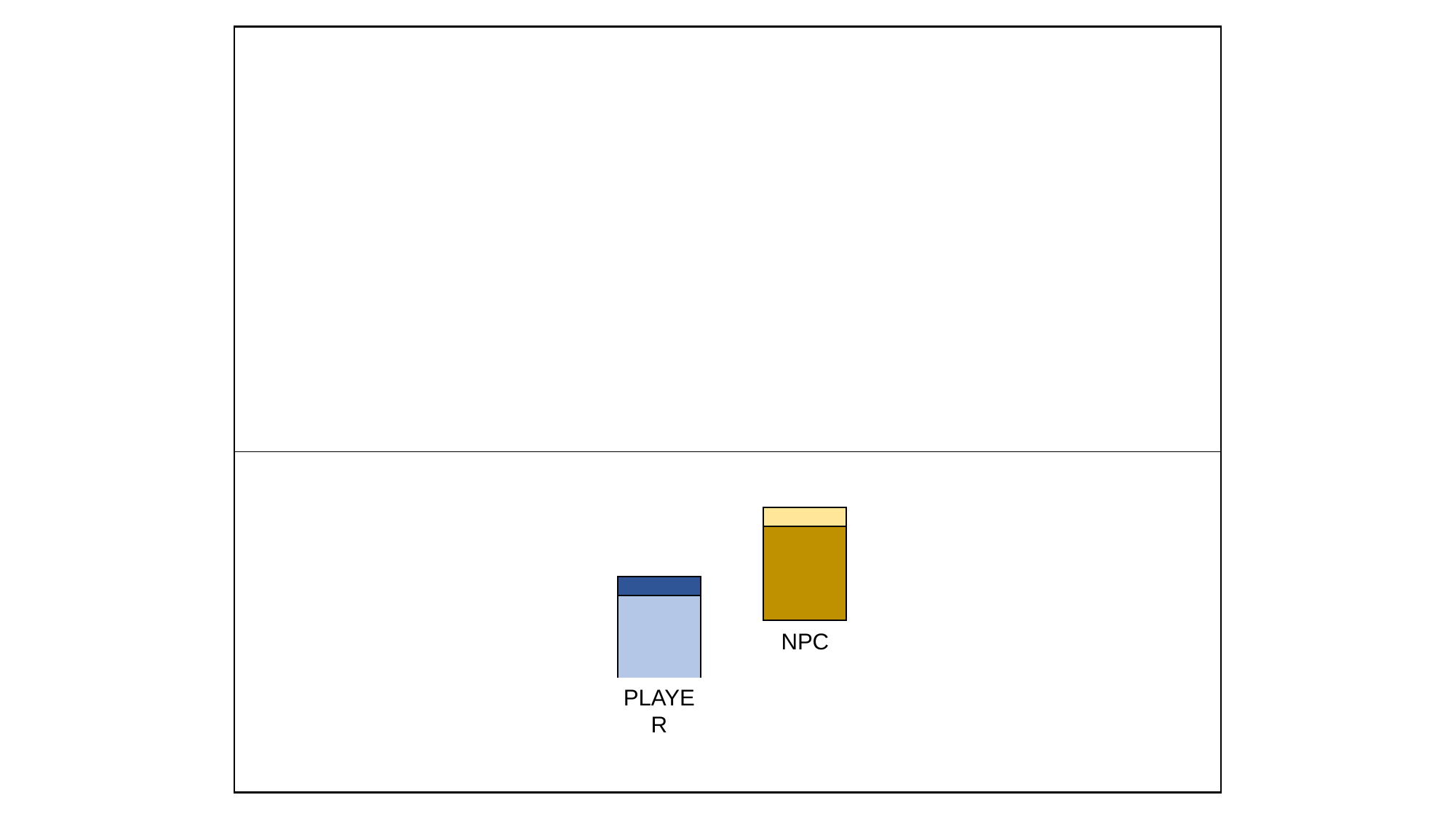

NPC
PLAYER
[ 퀘스트 진행 중 ]